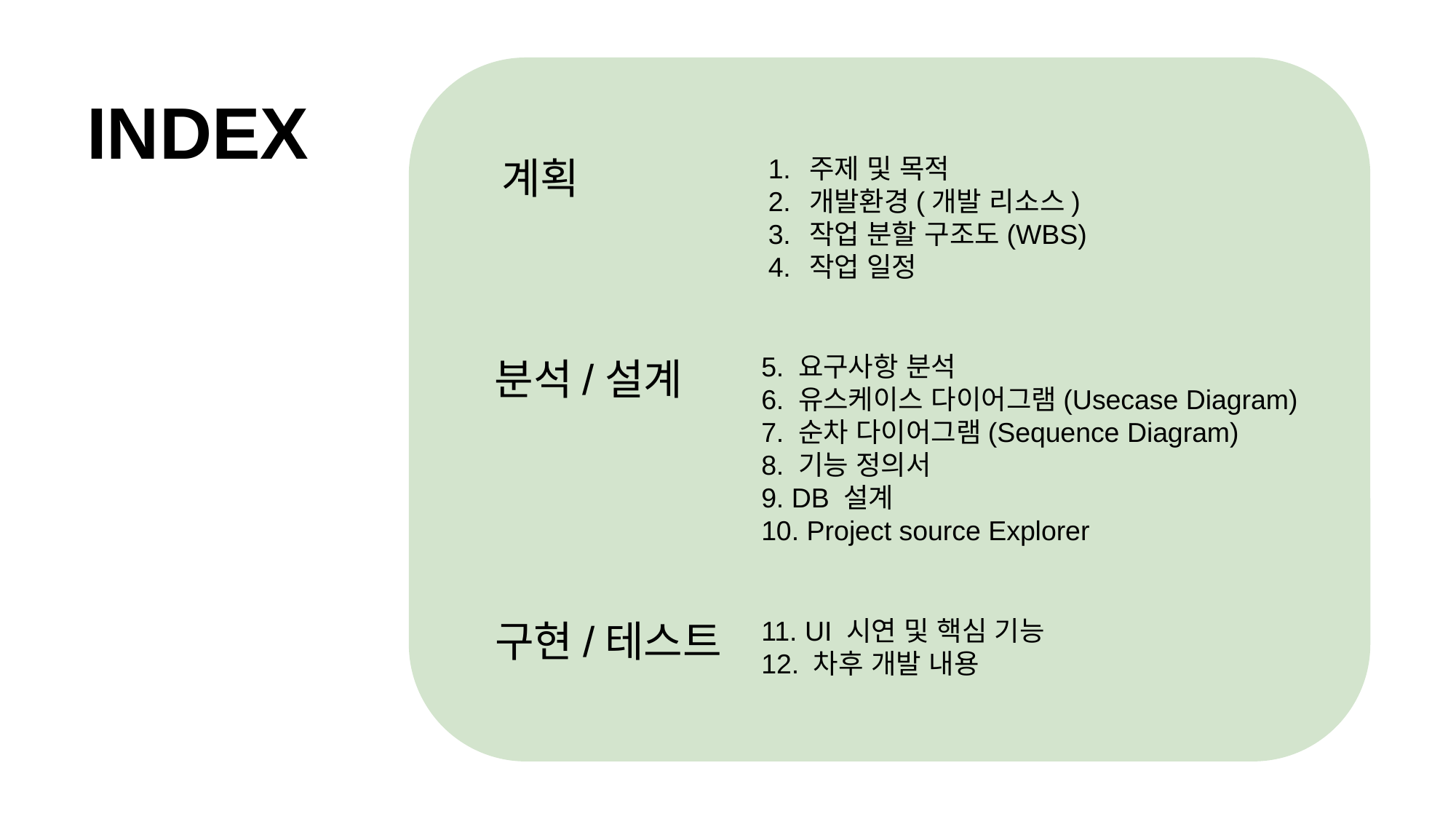

계획
주제 및 목적
개발환경(개발 리소스)
작업 분할 구조도(WBS)
작업 일정
5. 요구사항 분석
6. 유스케이스 다이어그램(Usecase Diagram)
7. 순차 다이어그램(Sequence Diagram)
8. 기능 정의서
9. DB 설계
10. Project source Explorer
분석/설계
11. UI 시연 및 핵심 기능
12. 차후 개발 내용
구현/테스트
INDEX